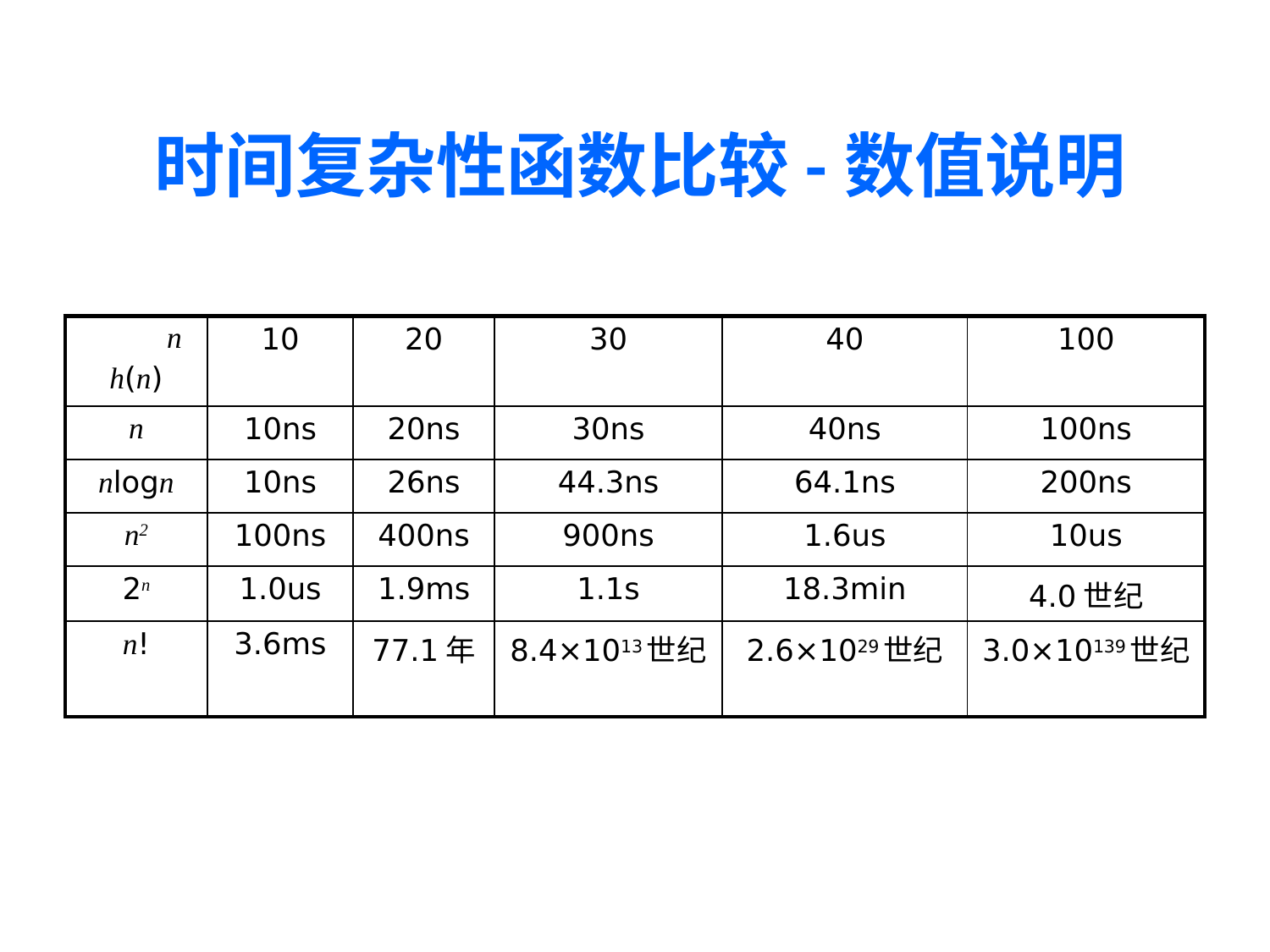

# 时间复杂性函数比较-数值说明
| n h(n) | 10 | 20 | 30 | 40 | 100 |
| --- | --- | --- | --- | --- | --- |
| n | 10ns | 20ns | 30ns | 40ns | 100ns |
| nlogn | 10ns | 26ns | 44.3ns | 64.1ns | 200ns |
| n2 | 100ns | 400ns | 900ns | 1.6us | 10us |
| 2n | 1.0us | 1.9ms | 1.1s | 18.3min | 4.0世纪 |
| n! | 3.6ms | 77.1年 | 8.4×1013世纪 | 2.6×1029世纪 | 3.0×10139世纪 |